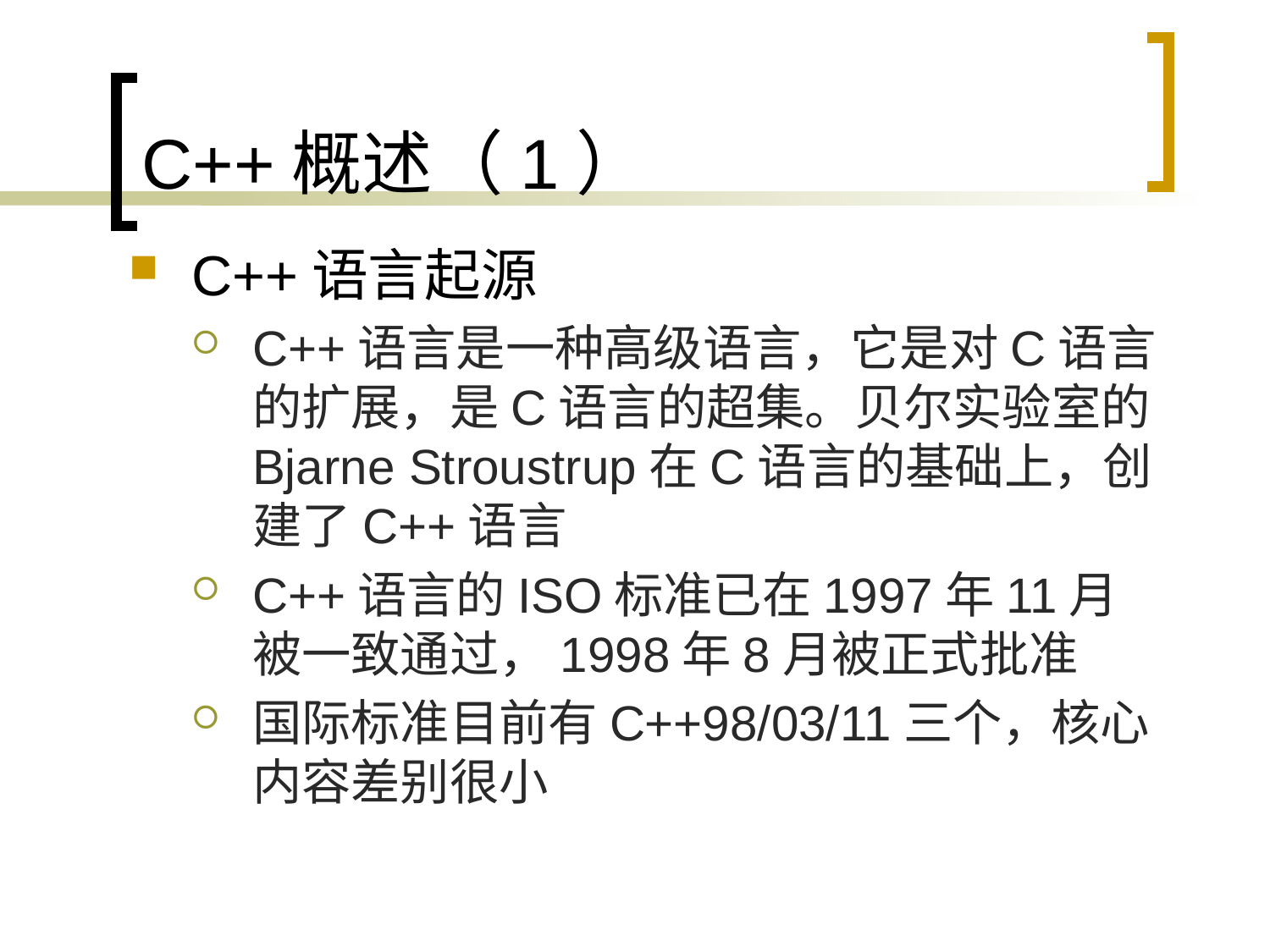

# C++概述（1）
C++语言起源
C++语言是一种高级语言，它是对C语言的扩展，是C语言的超集。贝尔实验室的Bjarne Stroustrup在C语言的基础上，创建了C++语言
C++语言的ISO标准已在1997年11月被一致通过，1998年8月被正式批准
国际标准目前有C++98/03/11三个，核心内容差别很小